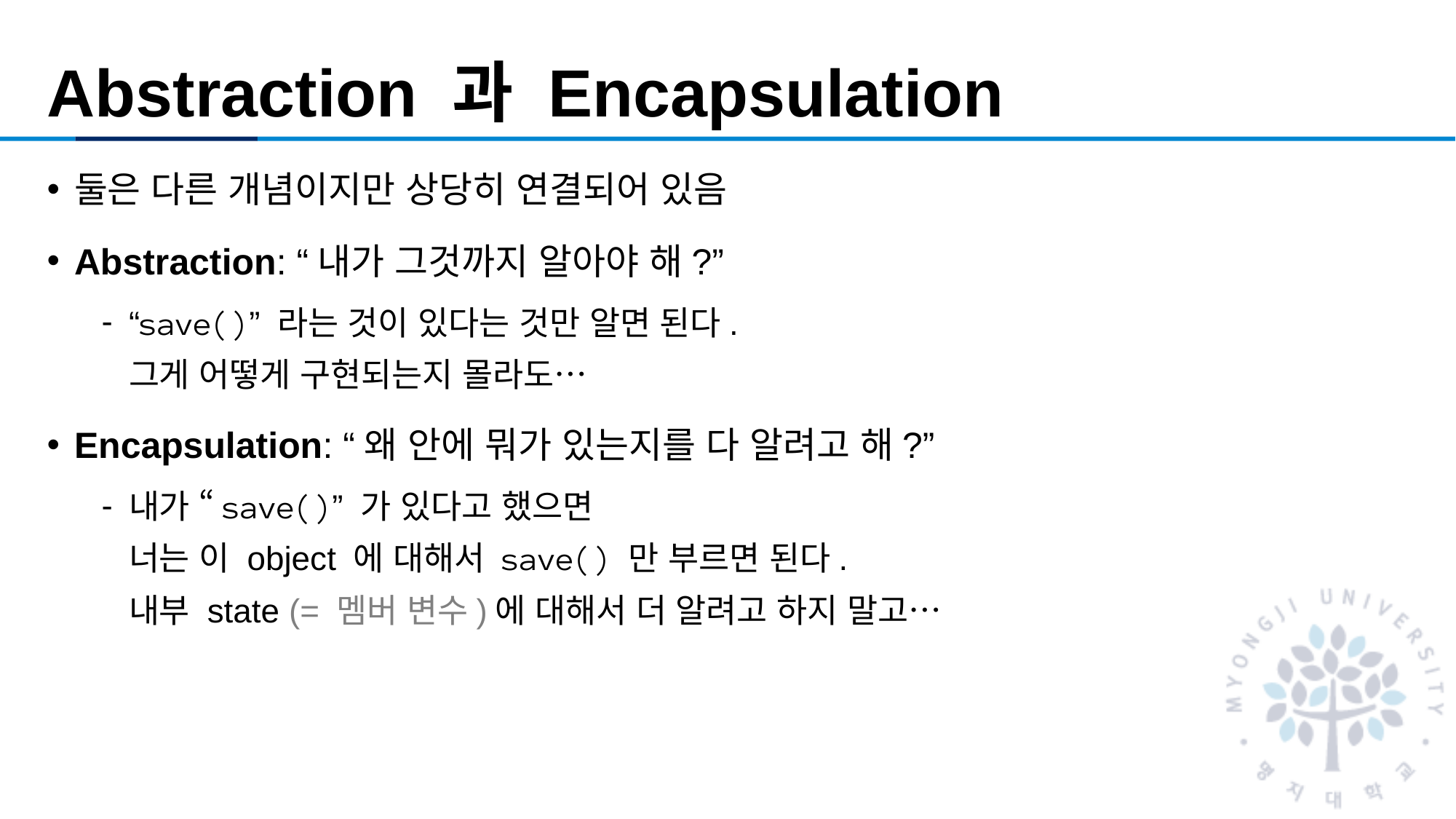

# Abstraction 과 Encapsulation
둘은 다른 개념이지만 상당히 연결되어 있음
Abstraction: “내가 그것까지 알아야 해?”
“save()” 라는 것이 있다는 것만 알면 된다.
그게 어떻게 구현되는지 몰라도…
Encapsulation: “왜 안에 뭐가 있는지를 다 알려고 해?”
내가 “save()” 가 있다고 했으면
너는 이 object 에 대해서 save() 만 부르면 된다.
내부 state (= 멤버 변수)에 대해서 더 알려고 하지 말고…